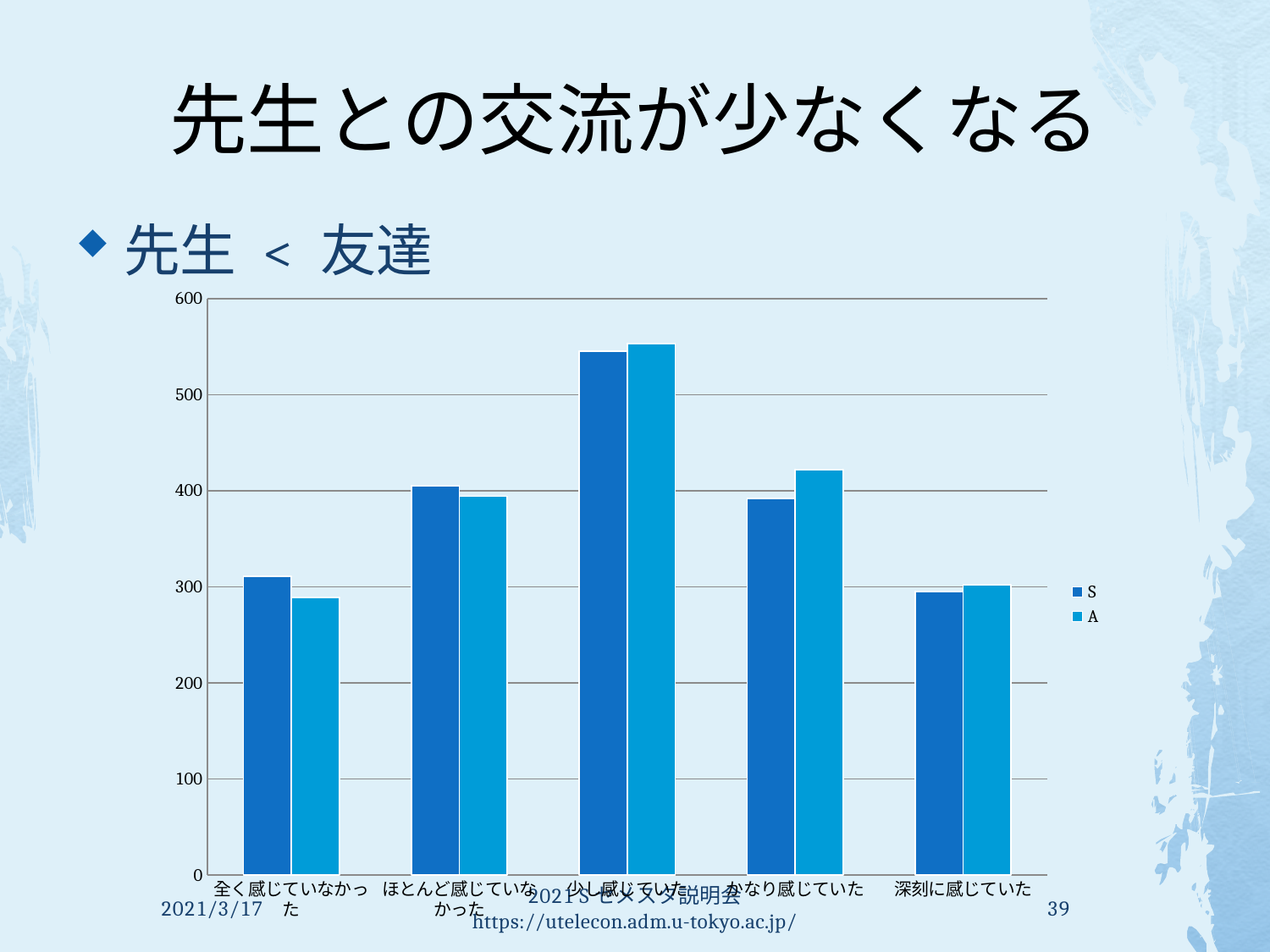

# 先生との交流が少なくなる
先生 < 友達

### Chart

| Category | S | A |
|---|---|---|
| 全く感じていなかった | 311.0 | 289.0 |
| ほとんど感じていなかった | 405.0 | 394.0 |
| 少し感じていた | 545.0 | 553.0 |
| かなり感じていた | 392.0 | 422.0 |
| 深刻に感じていた | 295.0 | 302.0 |
2021/3/17
2021 Sセメスタ説明会 https://utelecon.adm.u-tokyo.ac.jp/
39